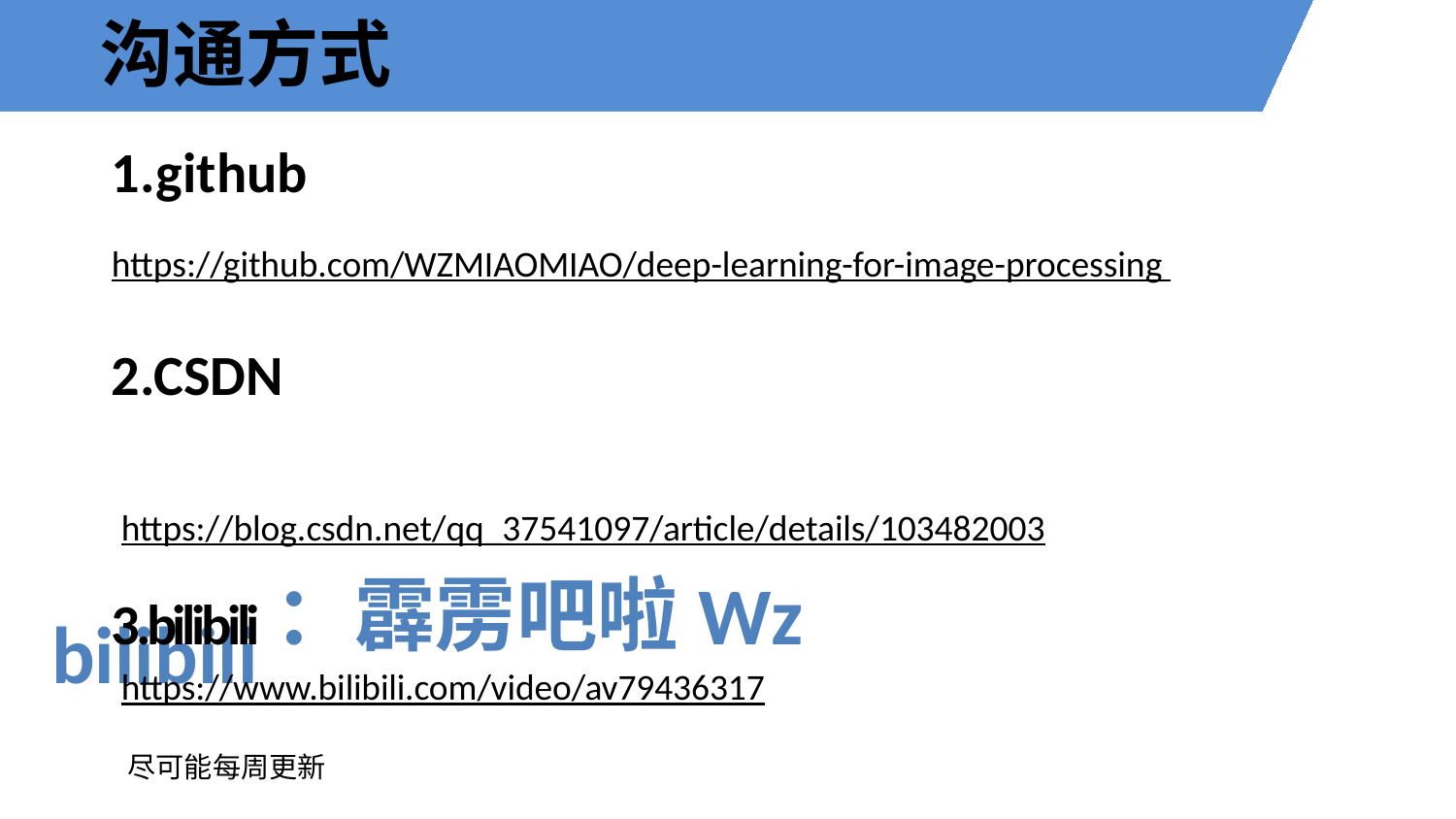

沟通方式

1.github

https://github.com/WZMIAOMIAO/deep-learning-for-image-processing

2.CSDN

https://blog.csdn.net/qq_37541097/article/details/1034820033.bilibili：霹雳吧啦Wz

bilibili

https://www.bilibili.com/video/av79436317

尽可能每周更新